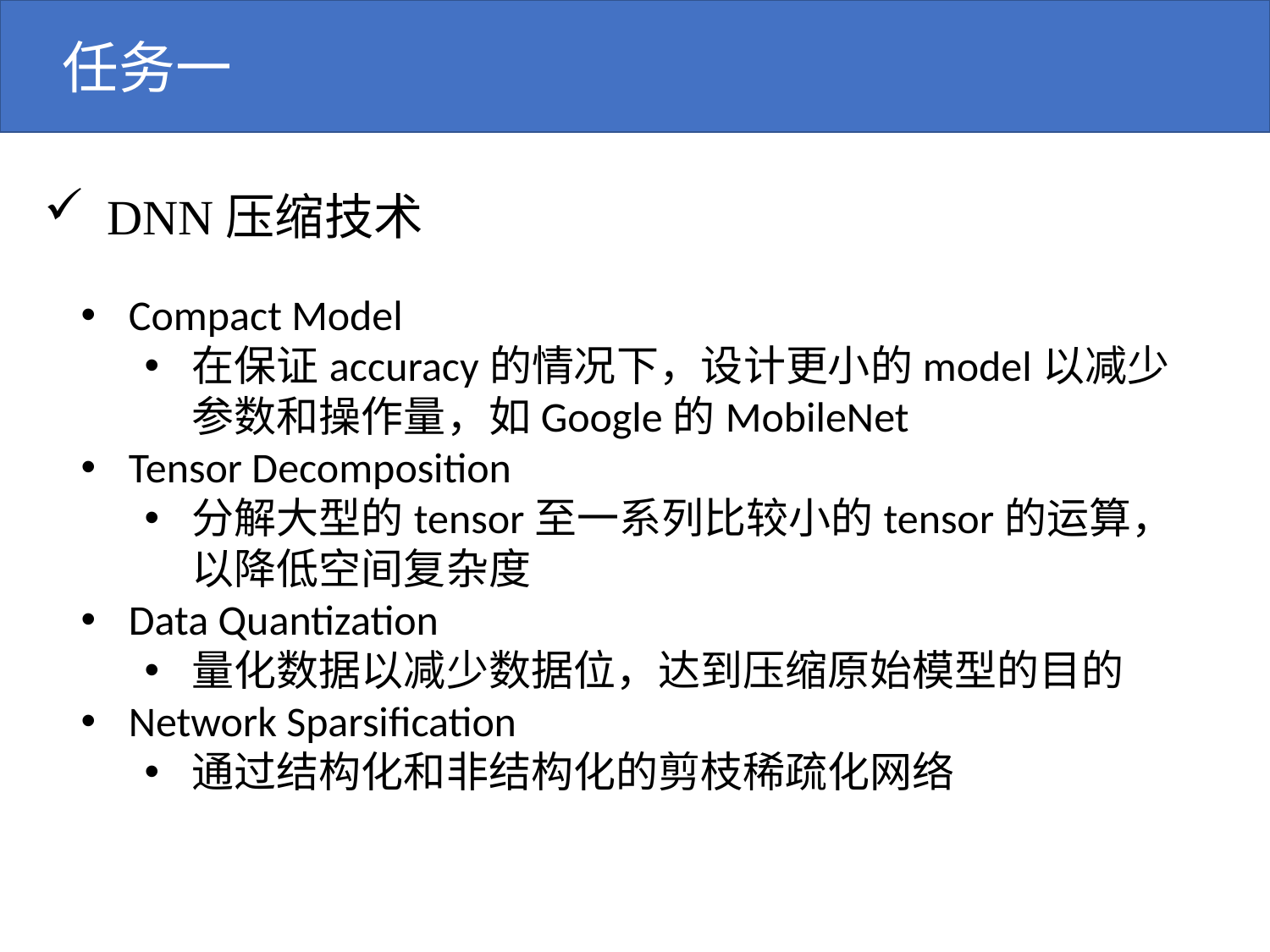

任务一
DNN压缩技术
Compact Model
在保证accuracy的情况下，设计更小的model以减少参数和操作量，如Google的MobileNet
Tensor Decomposition
分解大型的tensor至一系列比较小的tensor的运算，以降低空间复杂度
Data Quantization
量化数据以减少数据位，达到压缩原始模型的目的
Network Sparsification
通过结构化和非结构化的剪枝稀疏化网络